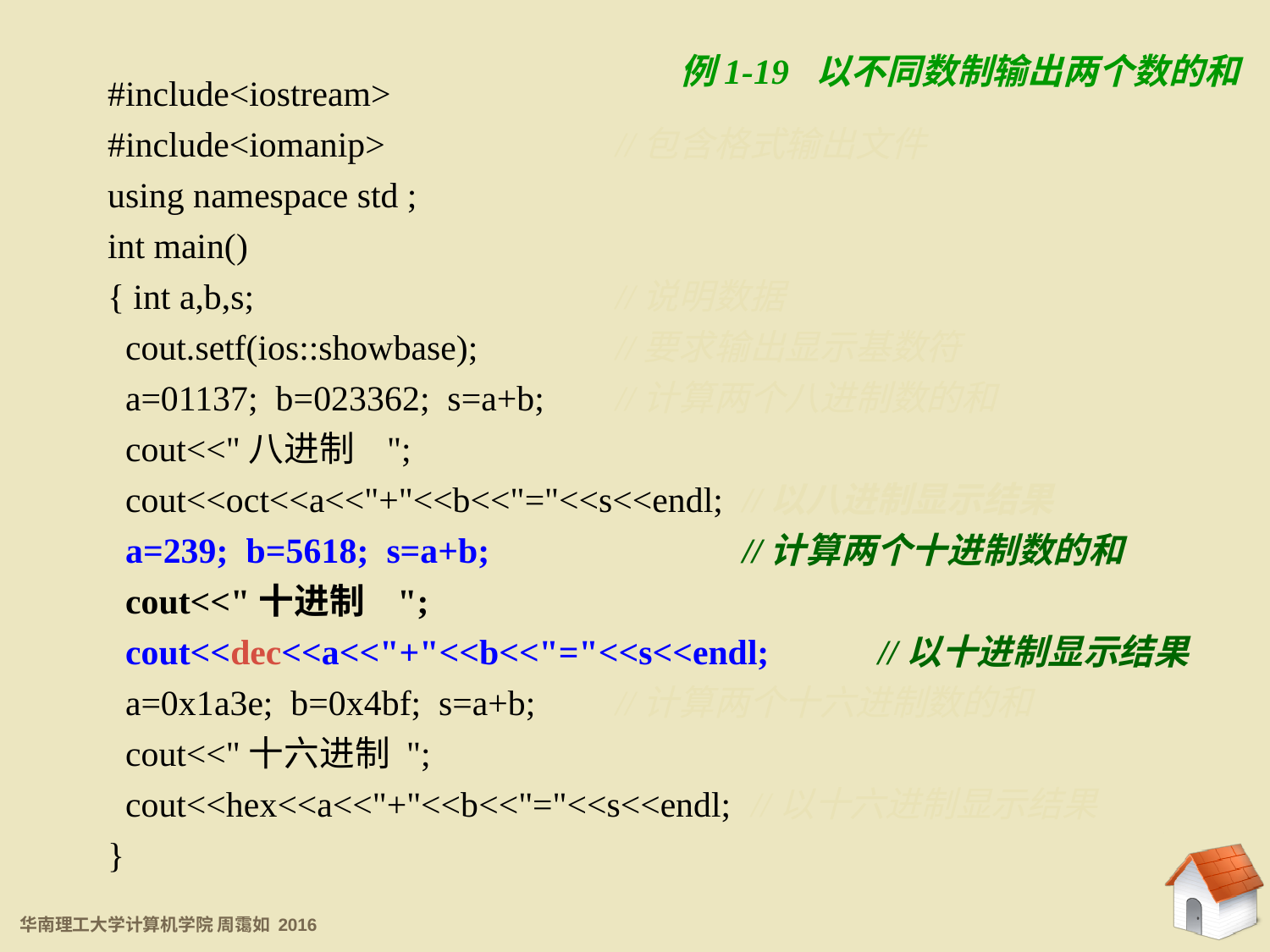

例1-19  以不同数制输出两个数的和
#include<iostream>
#include<iomanip>		//包含格式输出文件
using namespace std ;
int main()
{ int a,b,s;			//说明数据
  cout.setf(ios::showbase);		//要求输出显示基数符
  a=01137;  b=023362;  s=a+b;	//计算两个八进制数的和
  cout<<"八进制   ";
  cout<<oct<<a<<"+"<<b<<"="<<s<<endl;	//以八进制显示结果
  a=239;  b=5618;  s=a+b;		//计算两个十进制数的和
  cout<<"十进制   ";
  cout<<dec<<a<<"+"<<b<<"="<<s<<endl;	 //以十进制显示结果
  a=0x1a3e;  b=0x4bf;  s=a+b;	//计算两个十六进制数的和
  cout<<"十六进制 ";
  cout<<hex<<a<<"+"<<b<<"="<<s<<endl;	 //以十六进制显示结果
}